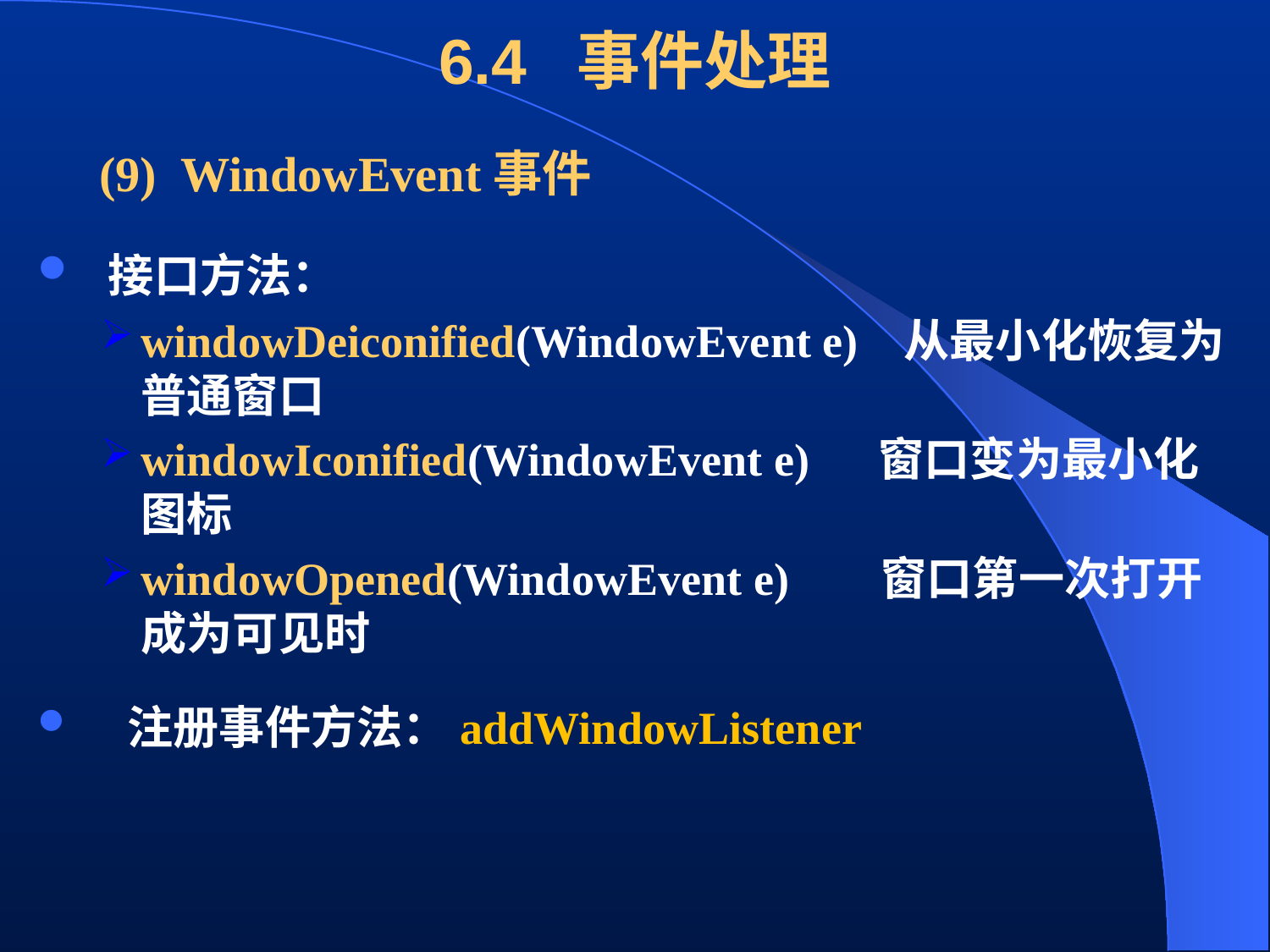

# 6.4  事件处理
     (9)  WindowEvent事件
 接口方法：
windowDeiconified(WindowEvent e)   从最小化恢复为普通窗口
windowIconified(WindowEvent e)     窗口变为最小化图标
windowOpened(WindowEvent e)       窗口第一次打开成为可见时
   注册事件方法：addWindowListener